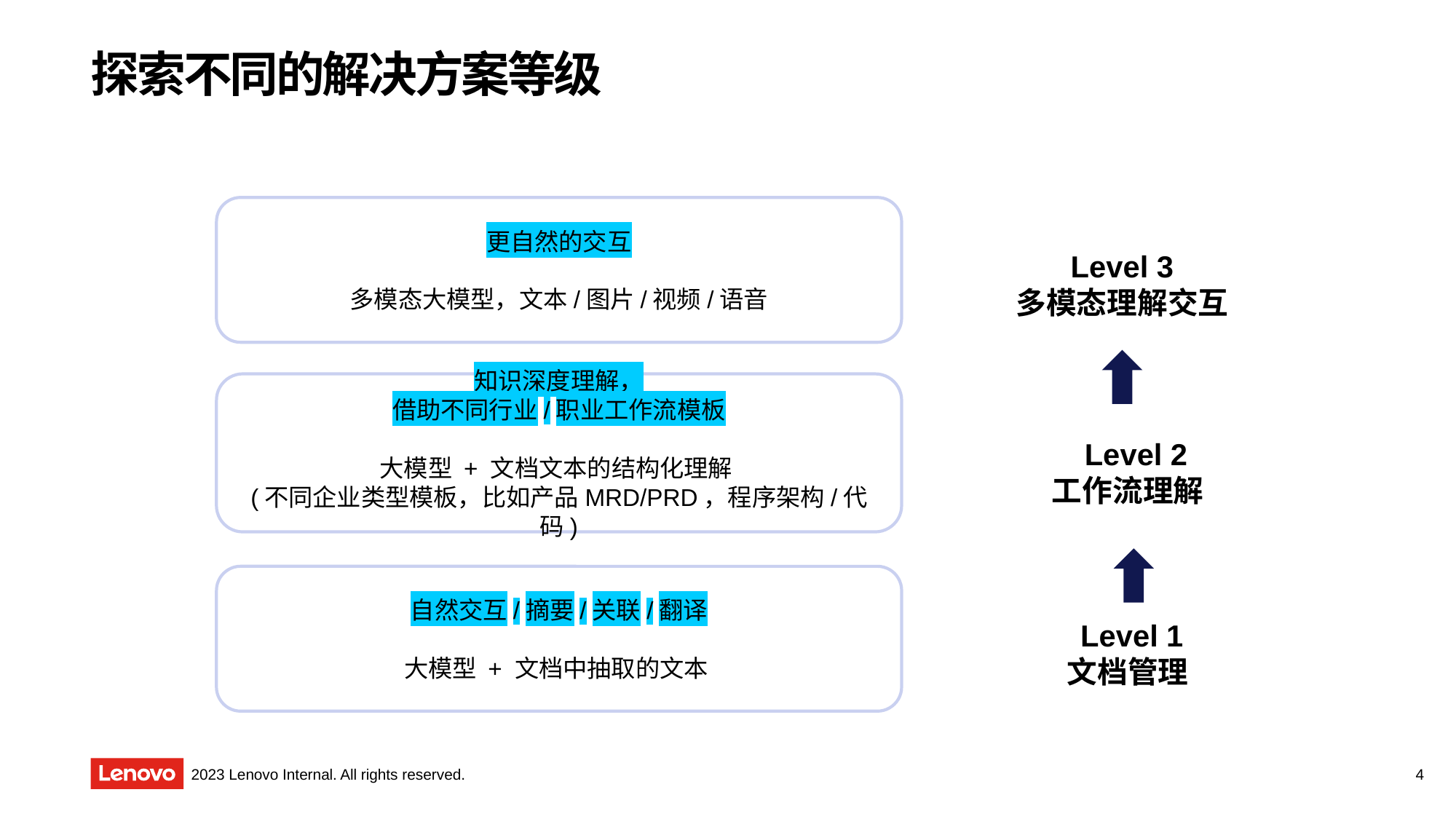

# 探索不同的解决方案等级
更自然的交互
多模态大模型，文本/图片/视频/语音
Level 3
多模态理解交互

知识深度理解，
借助不同行业/职业工作流模板
大模型 + 文档文本的结构化理解
(不同企业类型模板，比如产品MRD/PRD，程序架构/代码)
  Level 2
工作流理解

自然交互/摘要/关联/翻译
大模型 + 文档中抽取的文本
  Level 1
文档管理
4